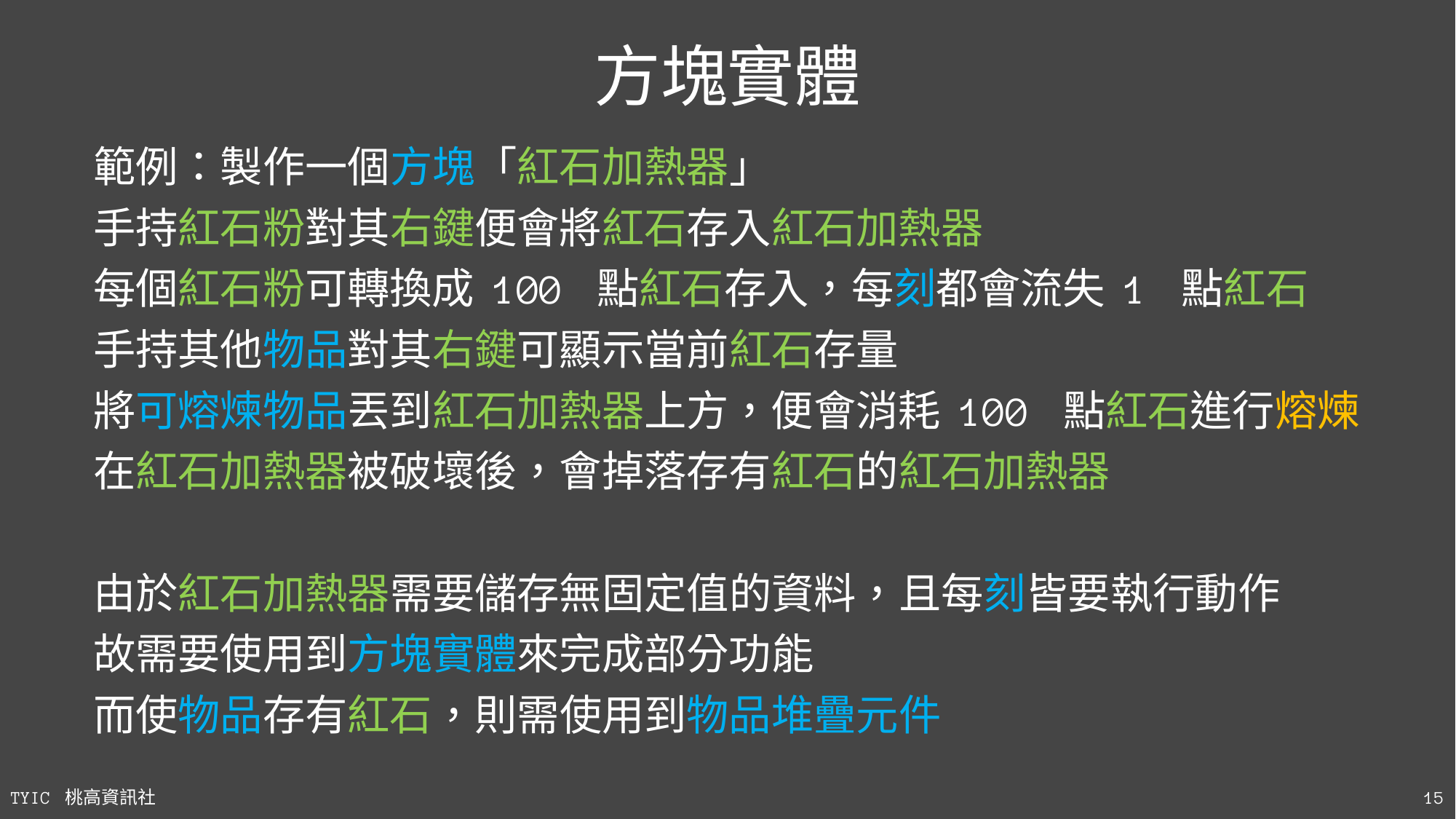

# 方塊實體
範例：製作一個方塊「紅石加熱器」
手持紅石粉對其右鍵便會將紅石存入紅石加熱器
每個紅石粉可轉換成 100 點紅石存入，每刻都會流失 1 點紅石
手持其他物品對其右鍵可顯示當前紅石存量
將可熔煉物品丟到紅石加熱器上方，便會消耗 100 點紅石進行熔煉
在紅石加熱器被破壞後，會掉落存有紅石的紅石加熱器

由於紅石加熱器需要儲存無固定值的資料，且每刻皆要執行動作
故需要使用到方塊實體來完成部分功能
而使物品存有紅石，則需使用到物品堆疊元件